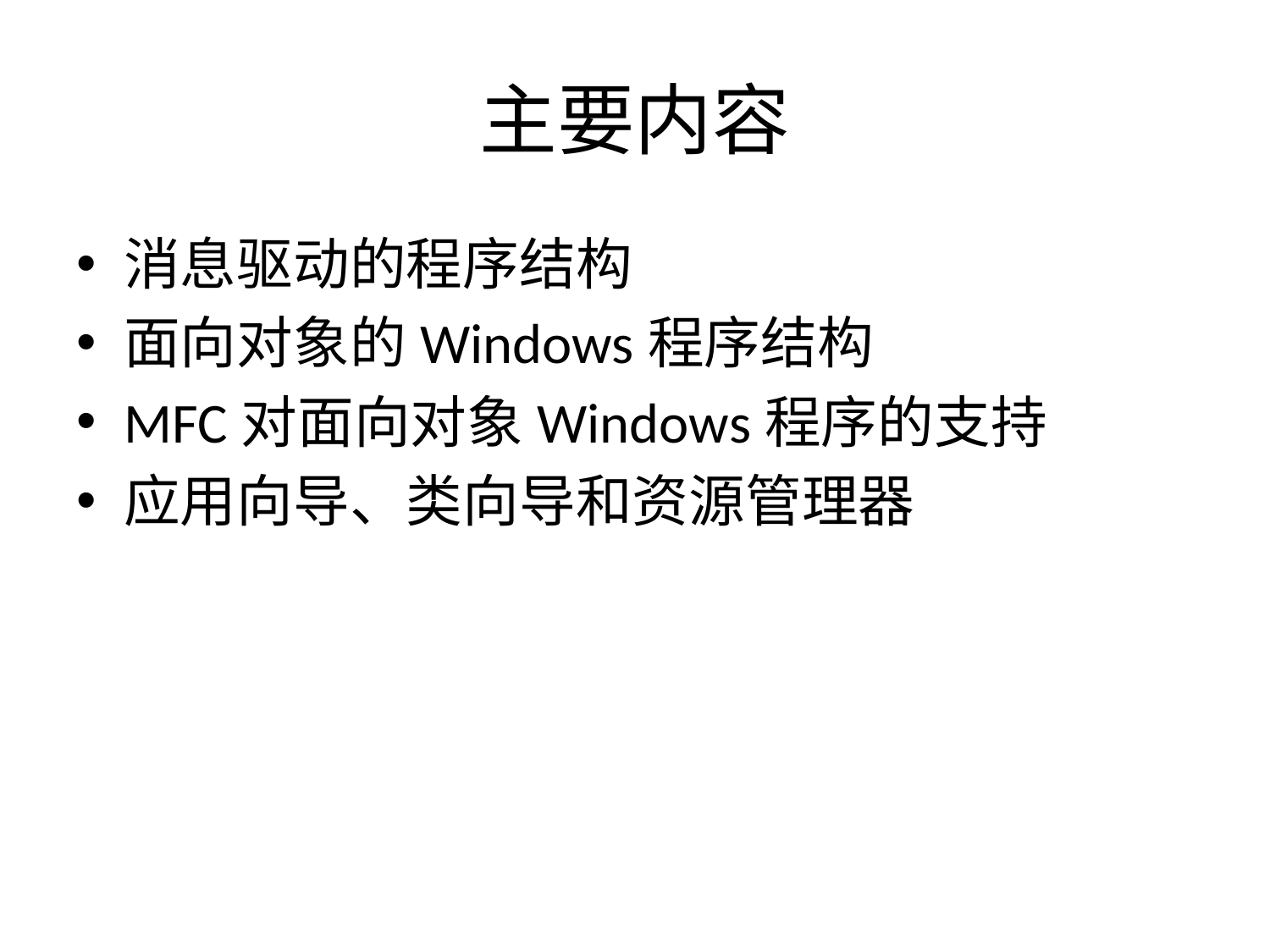

# 主要内容
消息驱动的程序结构
面向对象的Windows程序结构
MFC对面向对象Windows程序的支持
应用向导、类向导和资源管理器